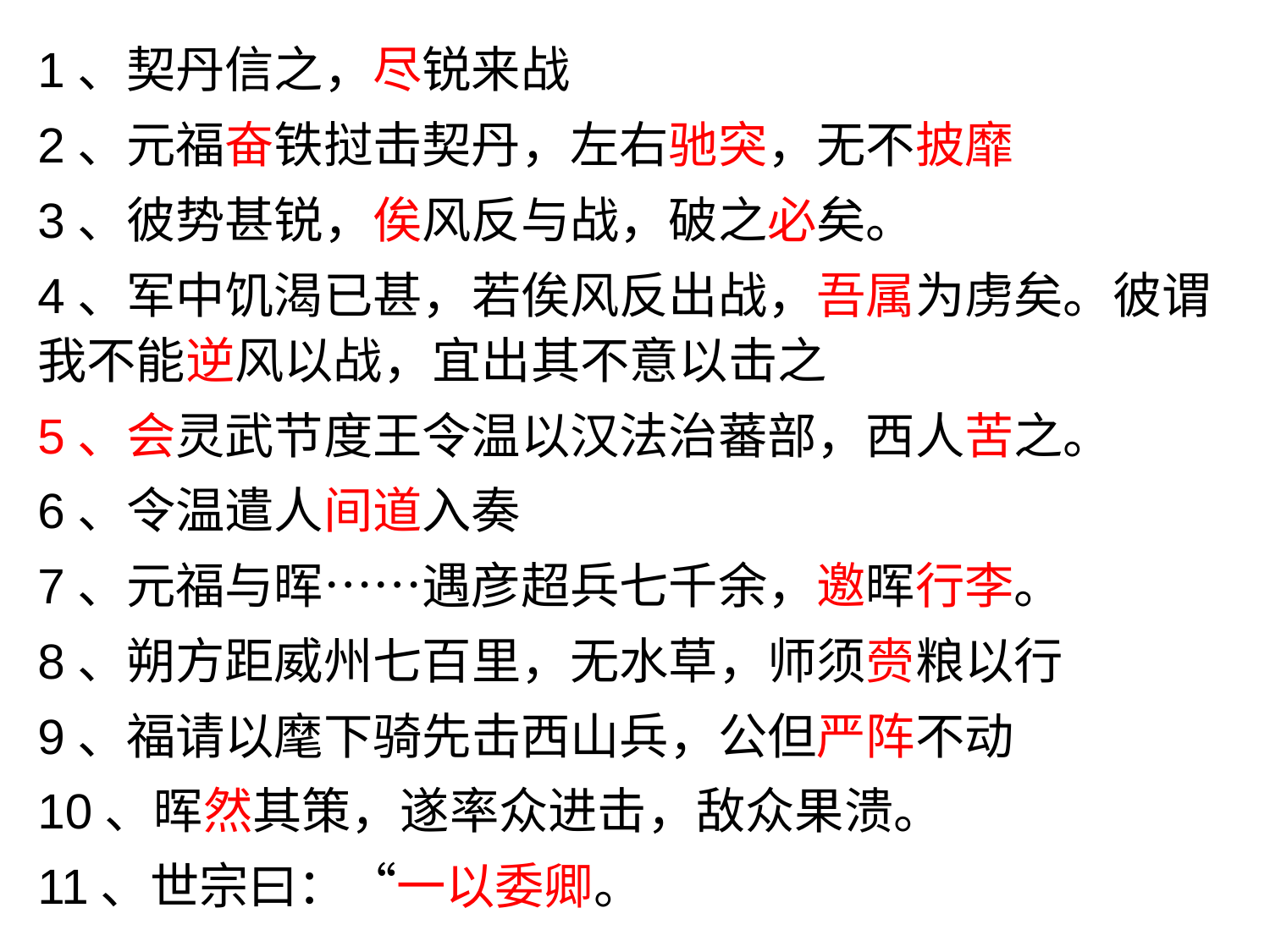

1、契丹信之，尽锐来战
2、元福奋铁挝击契丹，左右驰突，无不披靡
3、彼势甚锐，俟风反与战，破之必矣。
4、军中饥渴已甚，若俟风反出战，吾属为虏矣。彼谓我不能逆风以战，宜出其不意以击之
5、会灵武节度王令温以汉法治蕃部，西人苦之。
6、令温遣人间道入奏
7、元福与晖……遇彦超兵七千余，邀晖行李。
8、朔方距威州七百里，无水草，师须赍粮以行
9、福请以麾下骑先击西山兵，公但严阵不动
10、晖然其策，遂率众进击，敌众果溃。
11、世宗曰：“一以委卿。